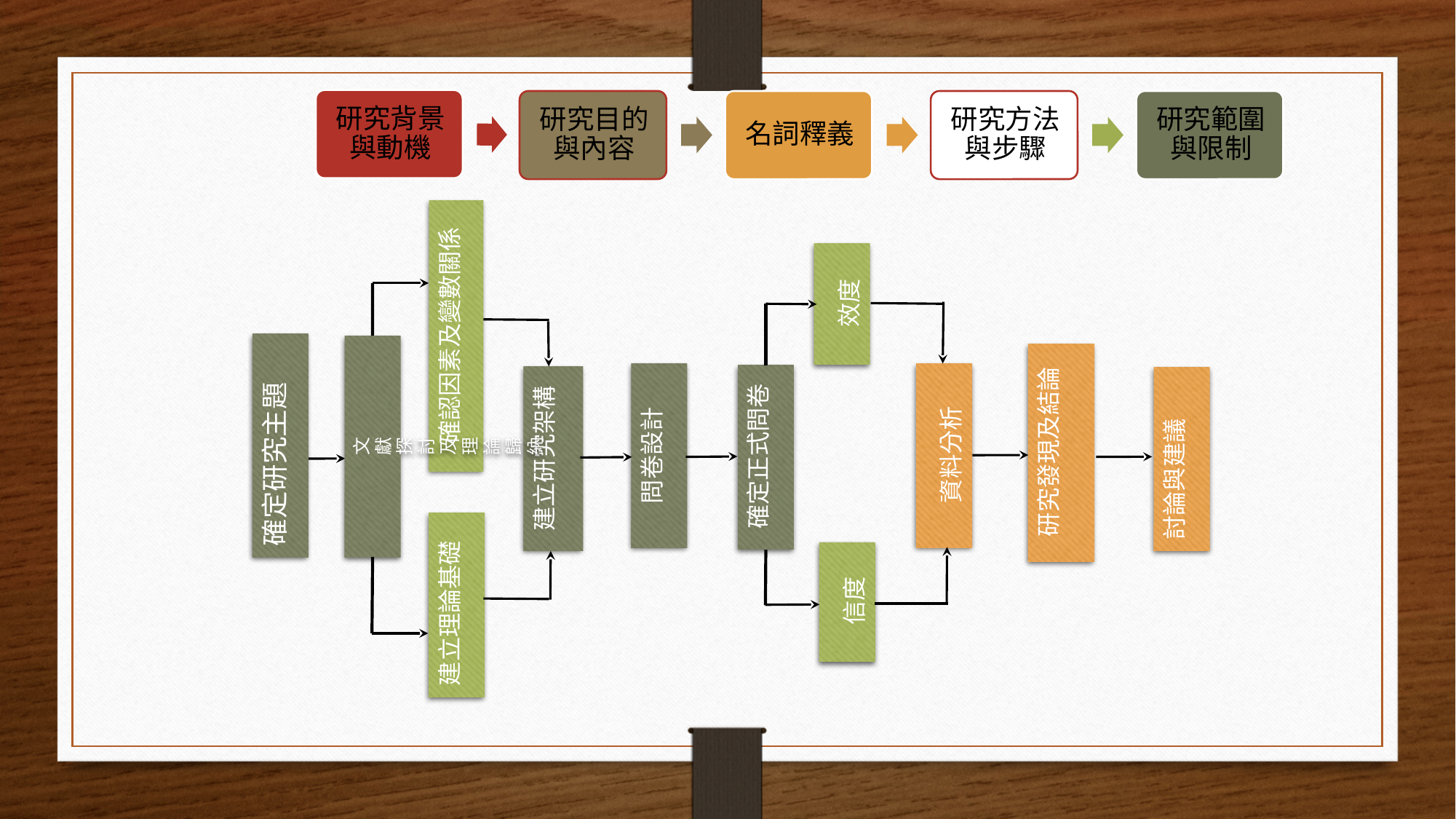

確定研究主題

文
獻
探
討
及
理
論
歸
納
建立理論基礎

確認因素及變數關係
建立研究架構
問卷設計
確定正式問卷
效度
信度
資料分析
研究發現及結論
討論與建議

研究背景與動機

研究目的與內容

名詞釋義

研究方法與步驟

研究範圍與限制